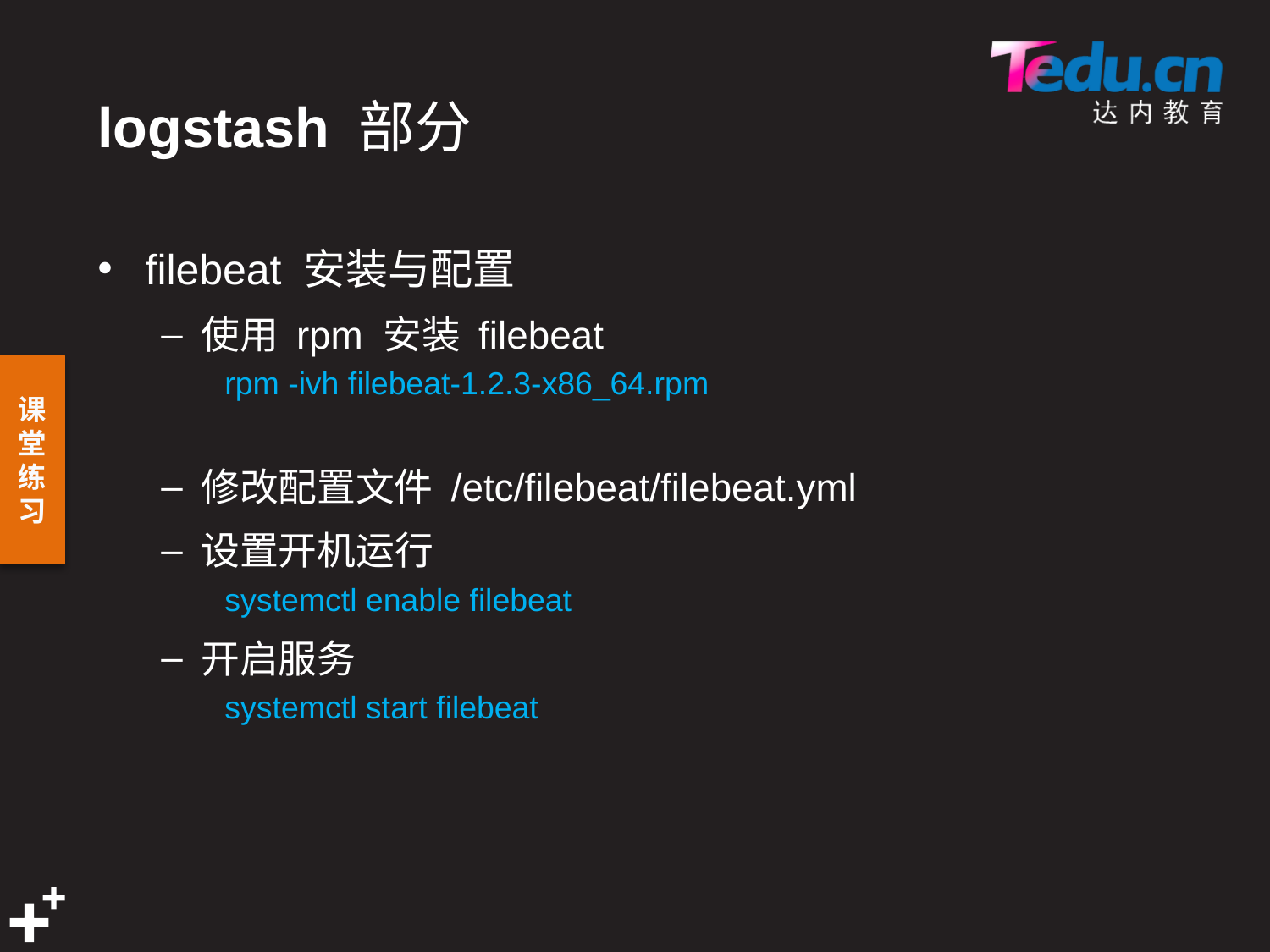

# logstash 部分
filebeat 安装与配置
使用 rpm 安装 filebeat
rpm -ivh filebeat-1.2.3-x86_64.rpm

修改配置文件 /etc/filebeat/filebeat.yml
设置开机运行
systemctl enable filebeat
开启服务
systemctl start filebeat